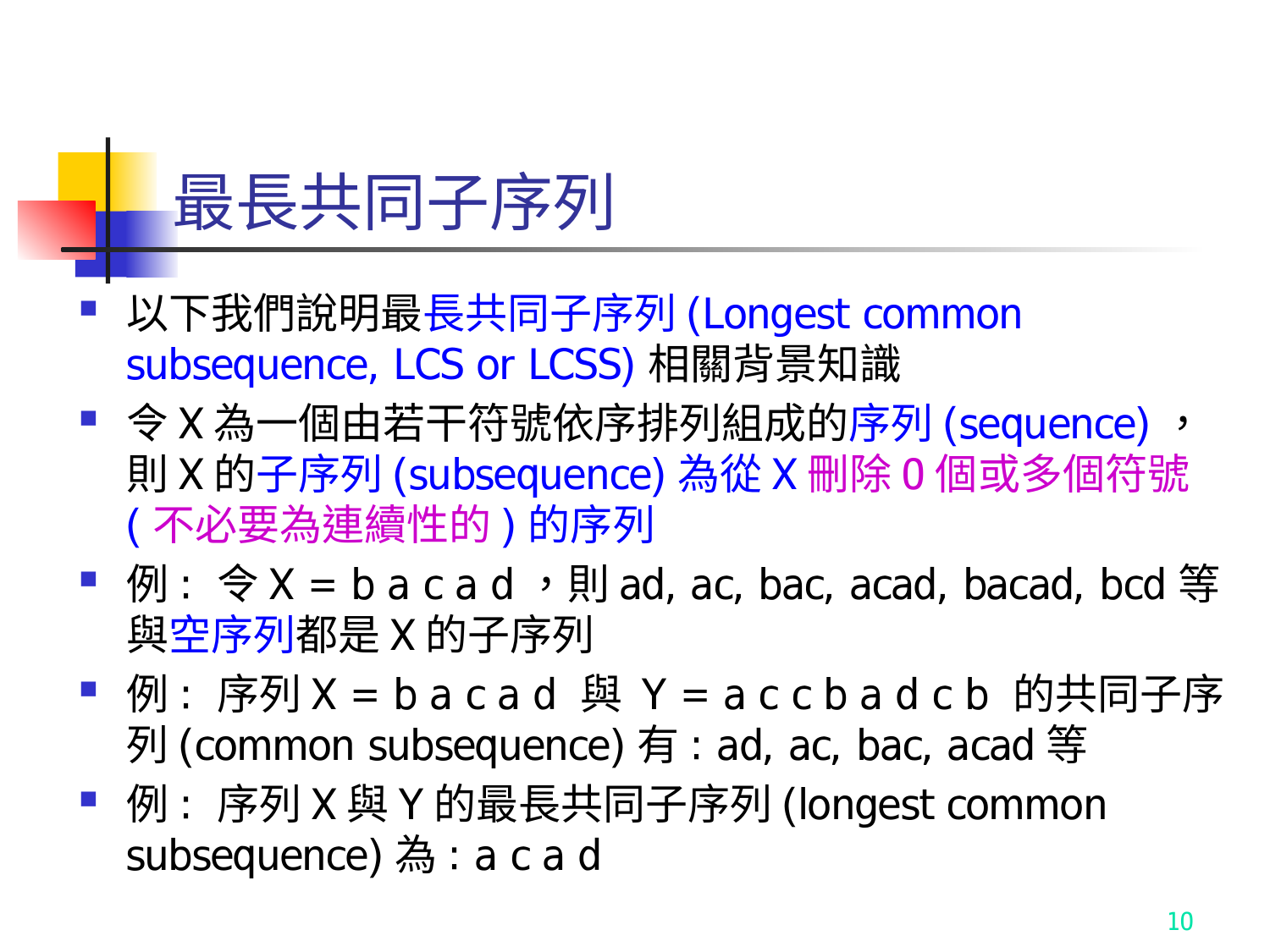

# 最長共同子序列
以下我們說明最長共同子序列(Longest common subsequence, LCS or LCSS)相關背景知識
令X為一個由若干符號依序排列組成的序列(sequence)，則X的子序列(subsequence)為從X刪除0個或多個符號(不必要為連續性的)的序列
例: 令X = b a c a d，則ad, ac, bac, acad, bacad, bcd等與空序列都是X的子序列
例: 序列X = b a c a d 與 Y = a c c b a d c b 的共同子序列(common subsequence)有: ad, ac, bac, acad等
例: 序列X與Y的最長共同子序列(longest common subsequence)為: a c a d

10